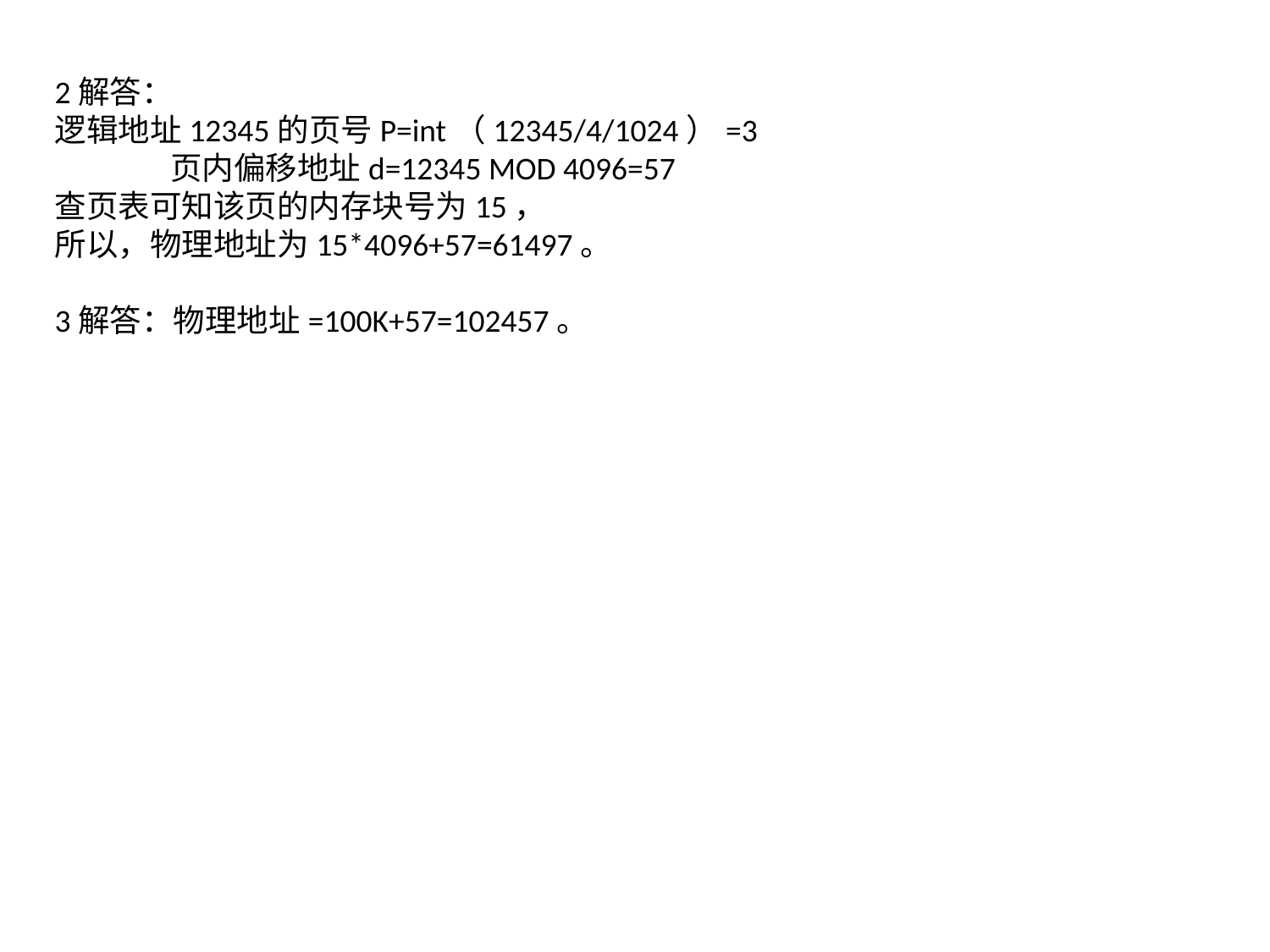

2解答：
逻辑地址12345的页号P=int（12345/4/1024）=3
               页内偏移地址d=12345 MOD 4096=57
查页表可知该页的内存块号为15，
所以，物理地址为15*4096+57=61497。

3解答：物理地址=100K+57=102457。